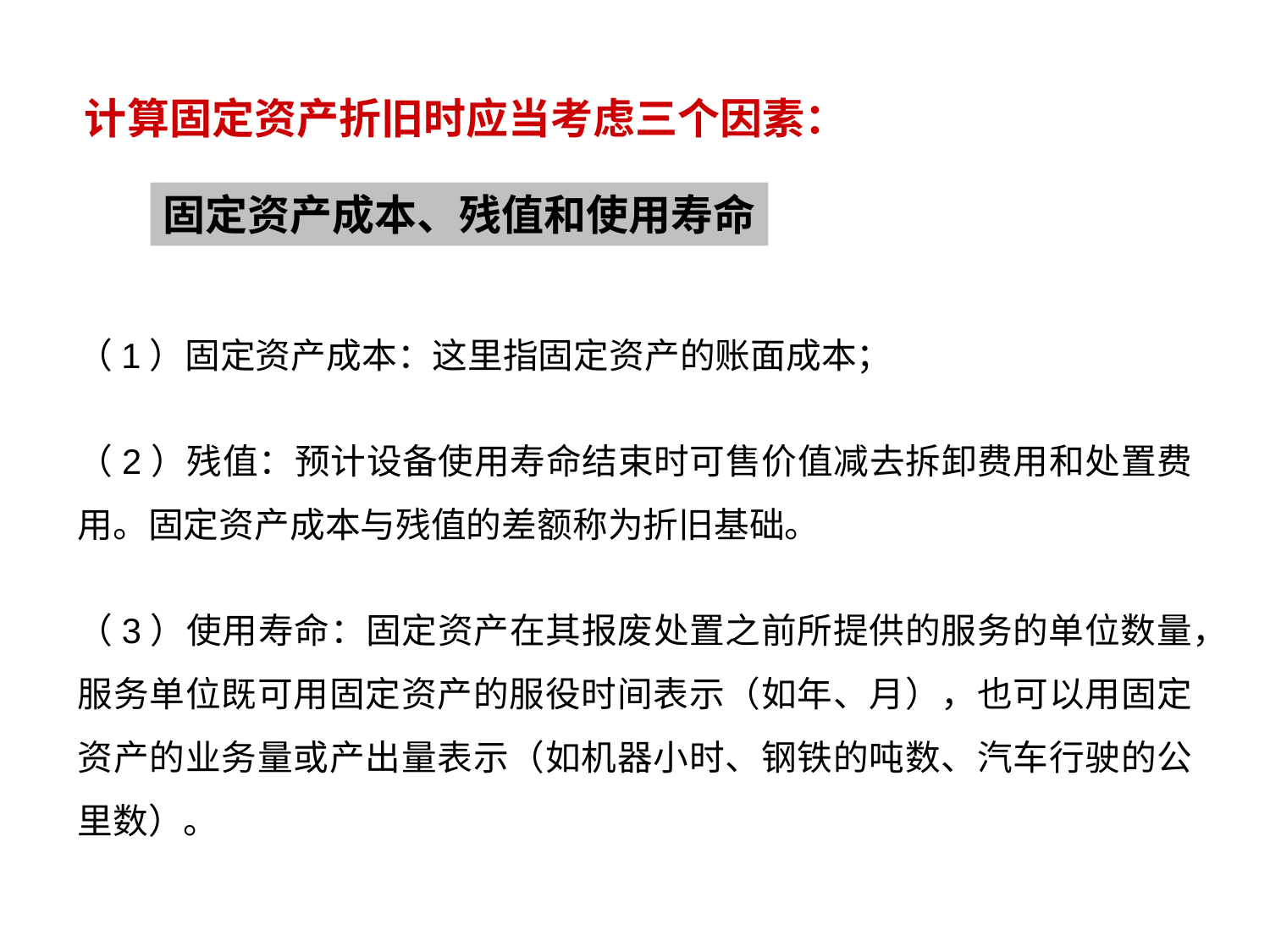

计算固定资产折旧时应当考虑三个因素：
固定资产成本、残值和使用寿命
（1）固定资产成本：这里指固定资产的账面成本；
（2）残值：预计设备使用寿命结束时可售价值减去拆卸费用和处置费用。固定资产成本与残值的差额称为折旧基础。
（3）使用寿命：固定资产在其报废处置之前所提供的服务的单位数量，服务单位既可用固定资产的服役时间表示（如年、月），也可以用固定资产的业务量或产出量表示（如机器小时、钢铁的吨数、汽车行驶的公里数）。